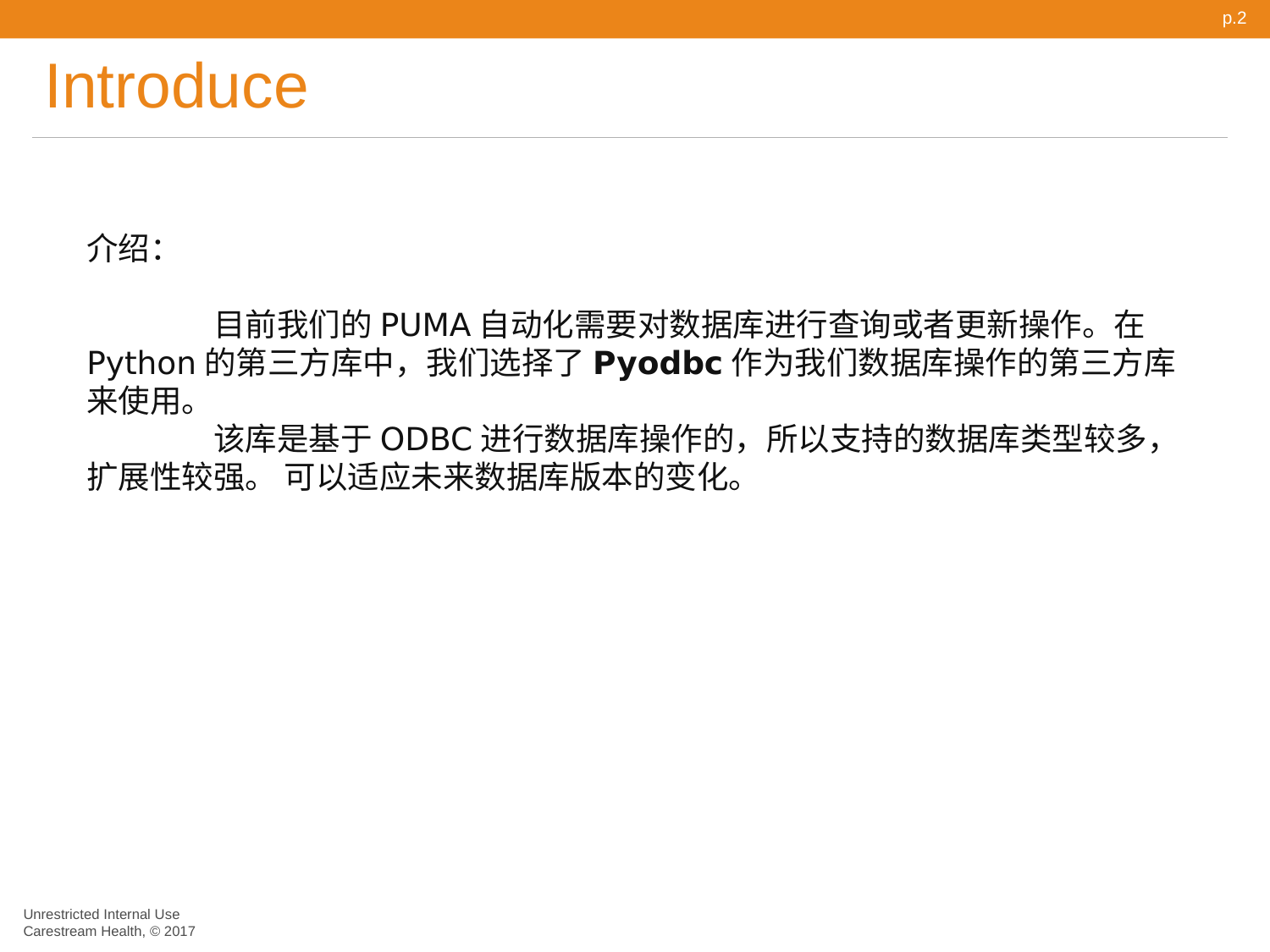

p.2
# Introduce
介绍：

	目前我们的PUMA自动化需要对数据库进行查询或者更新操作。在Python的第三方库中，我们选择了Pyodbc作为我们数据库操作的第三方库来使用。
	该库是基于ODBC进行数据库操作的，所以支持的数据库类型较多，扩展性较强。 可以适应未来数据库版本的变化。

Unrestricted Internal Use
Carestream Health, © 2017